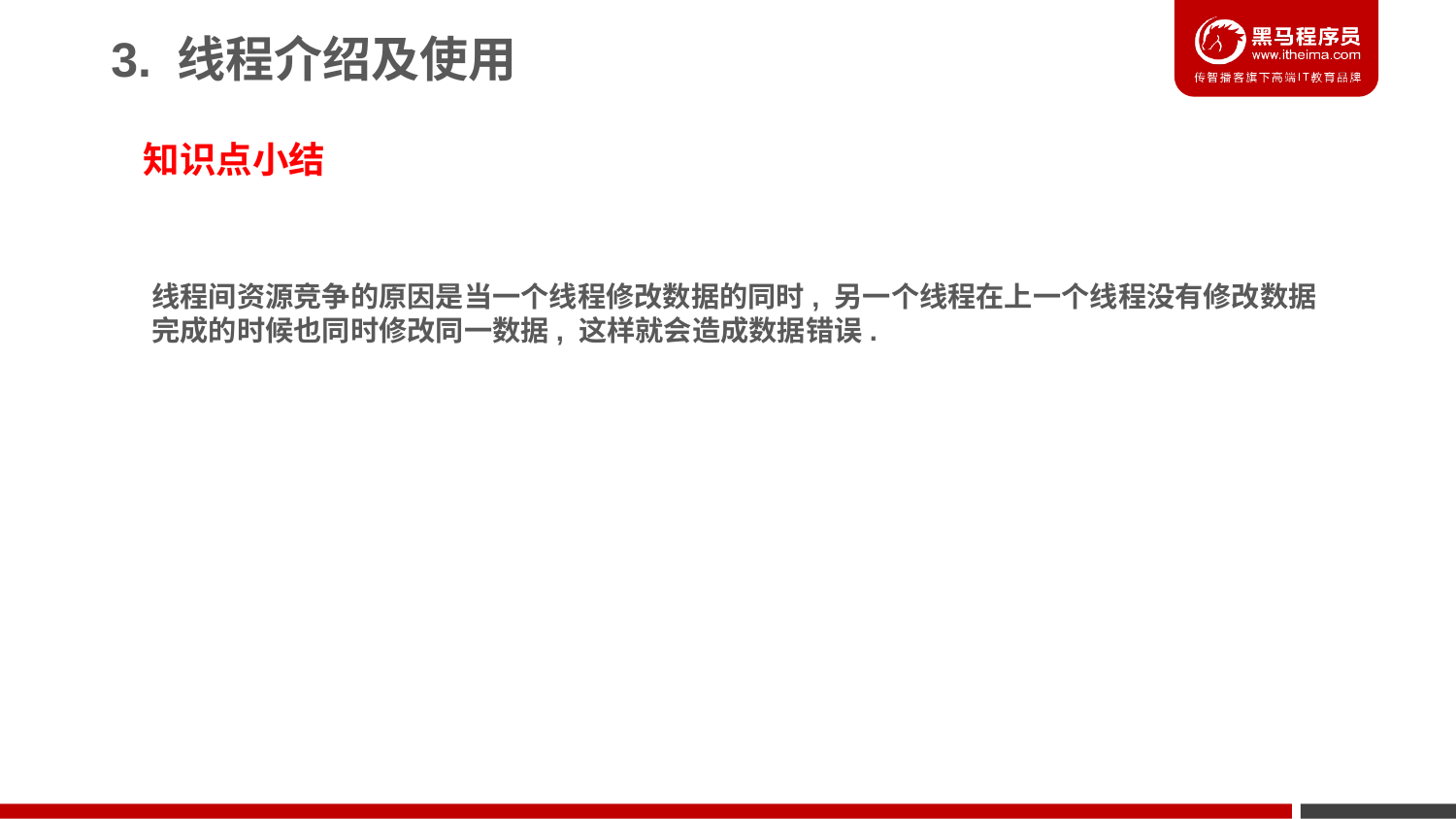

3. 线程介绍及使用
知识点小结
线程间资源竞争的原因是当一个线程修改数据的同时, 另一个线程在上一个线程没有修改数据
完成的时候也同时修改同一数据, 这样就会造成数据错误.